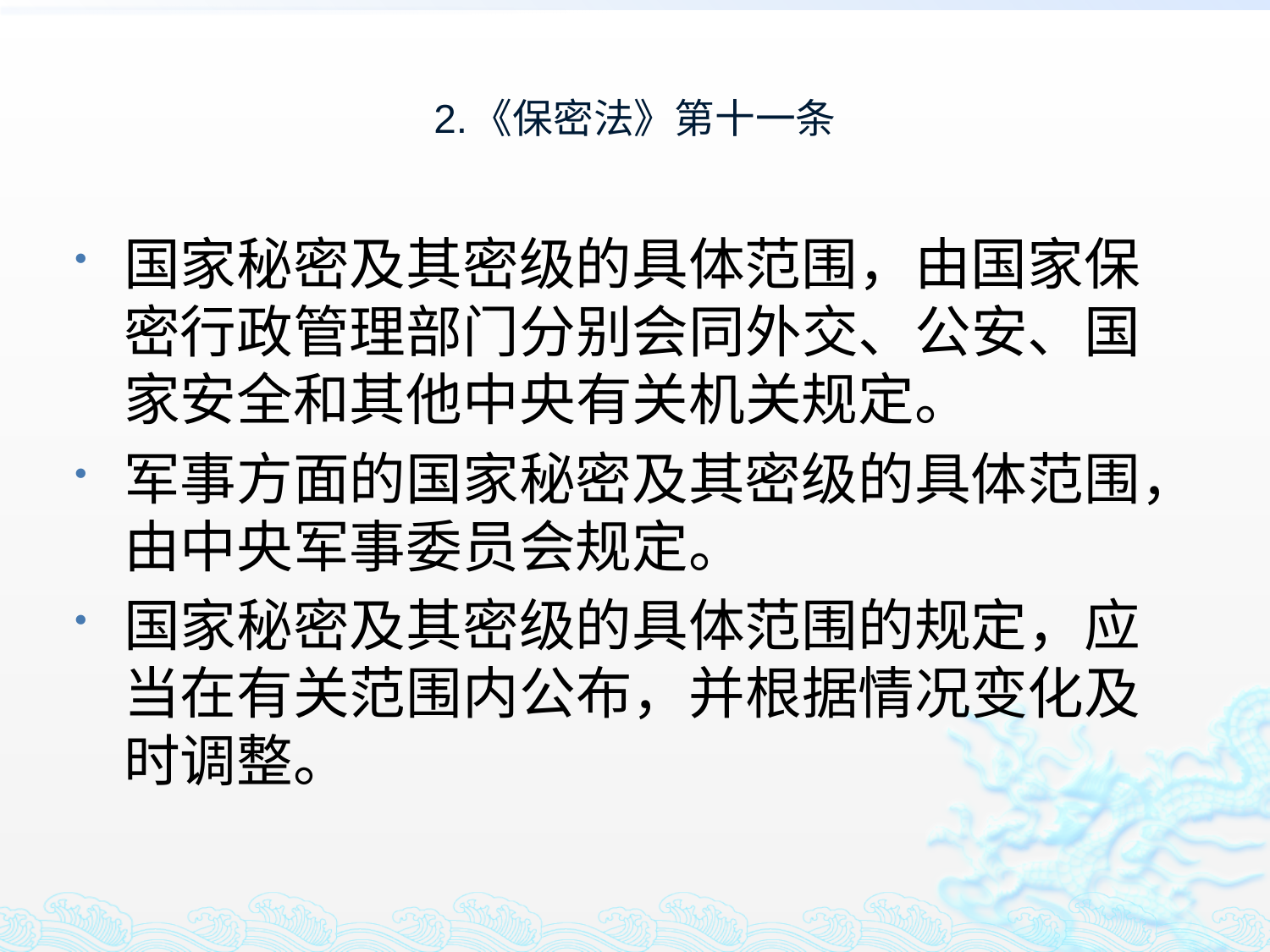

# 2.《保密法》第十一条
国家秘密及其密级的具体范围，由国家保密行政管理部门分别会同外交、公安、国家安全和其他中央有关机关规定。
军事方面的国家秘密及其密级的具体范围，由中央军事委员会规定。
国家秘密及其密级的具体范围的规定，应当在有关范围内公布，并根据情况变化及时调整。